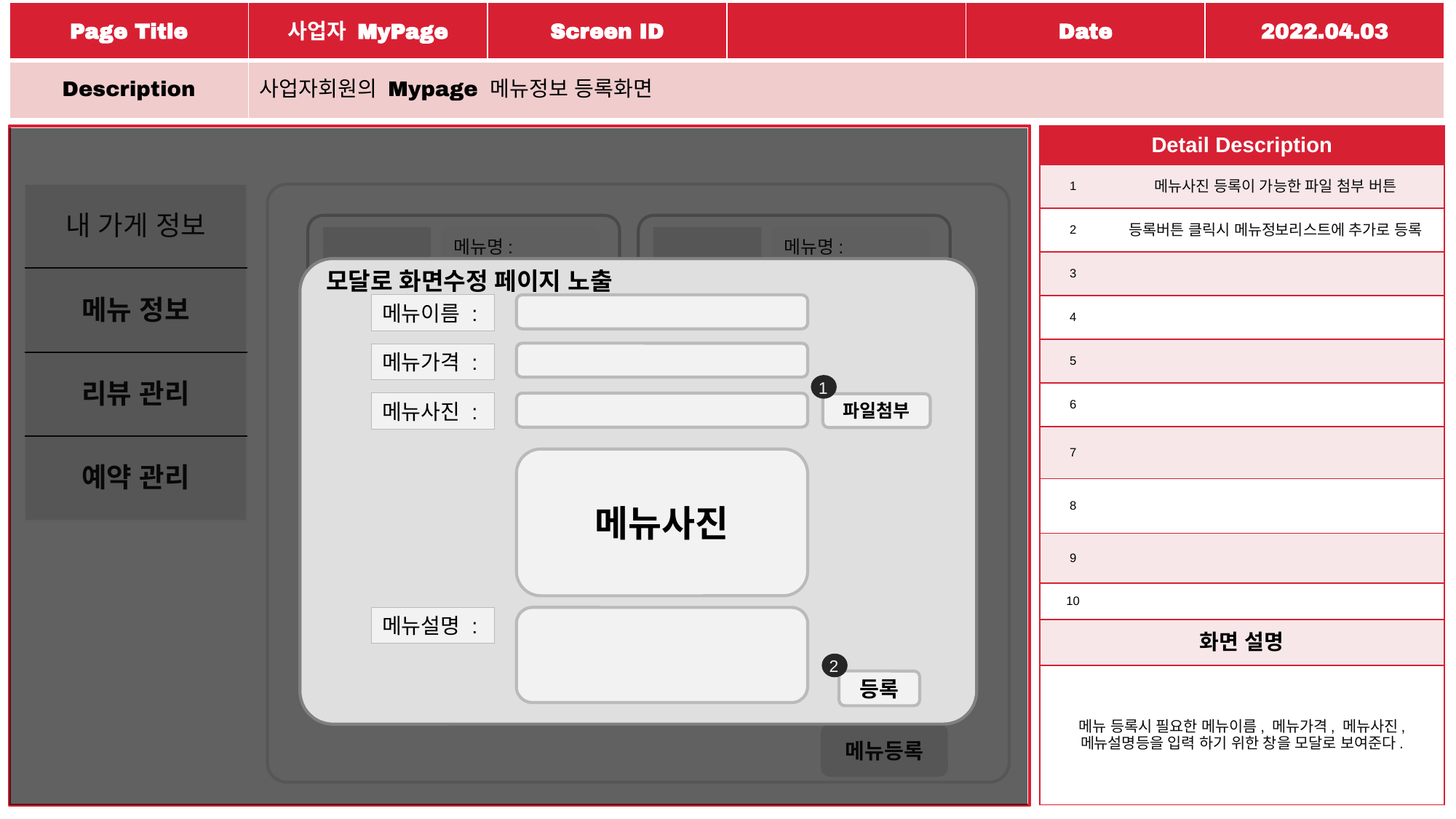

| Page Title | 사업자 MyPage | Screen ID |  | Date | 2022.04.03 |
| --- | --- | --- | --- | --- | --- |
| Description | 사업자회원의 Mypage 메뉴정보 등록화면 |  |  |  |  |

| Detail Description |  |
| --- | --- |
| 1 | 메뉴사진 등록이 가능한 파일 첨부 버튼 |
| 2 | 등록버튼 클릭시 메뉴정보리스트에 추가로 등록 |
| 3 |  |
| 4 |  |
| 5 |  |
| 6 |  |
| 7 |  |
| 8 |  |
| 9 |  |
| 10 |  |
| 화면 설명 |  |
| 메뉴 등록시 필요한 메뉴이름, 메뉴가격, 메뉴사진, 메뉴설명등을 입력 하기 위한 창을 모달로 보여준다. |  |

| 내 가게 정보 |
| --- |
| 메뉴 정보 |
| 리뷰 관리 |
| 예약 관리 |

메뉴명:
메뉴사진
가   격:
설   명:

메뉴명:
메뉴사진
가   격:
설   명:

모달로 화면수정 페이지 노출
메뉴이름 :

메뉴가격 :
메뉴사진 :

파일첨부
메뉴사진
메뉴설명 :

등록
1

메뉴명:
메뉴사진
가   격:
설   명:

메뉴명:
메뉴사진
가   격:
설   명:

메뉴명:
메뉴사진
가   격:
설   명:

메뉴명:
메뉴사진
가   격:
설   명:
2

메뉴등록